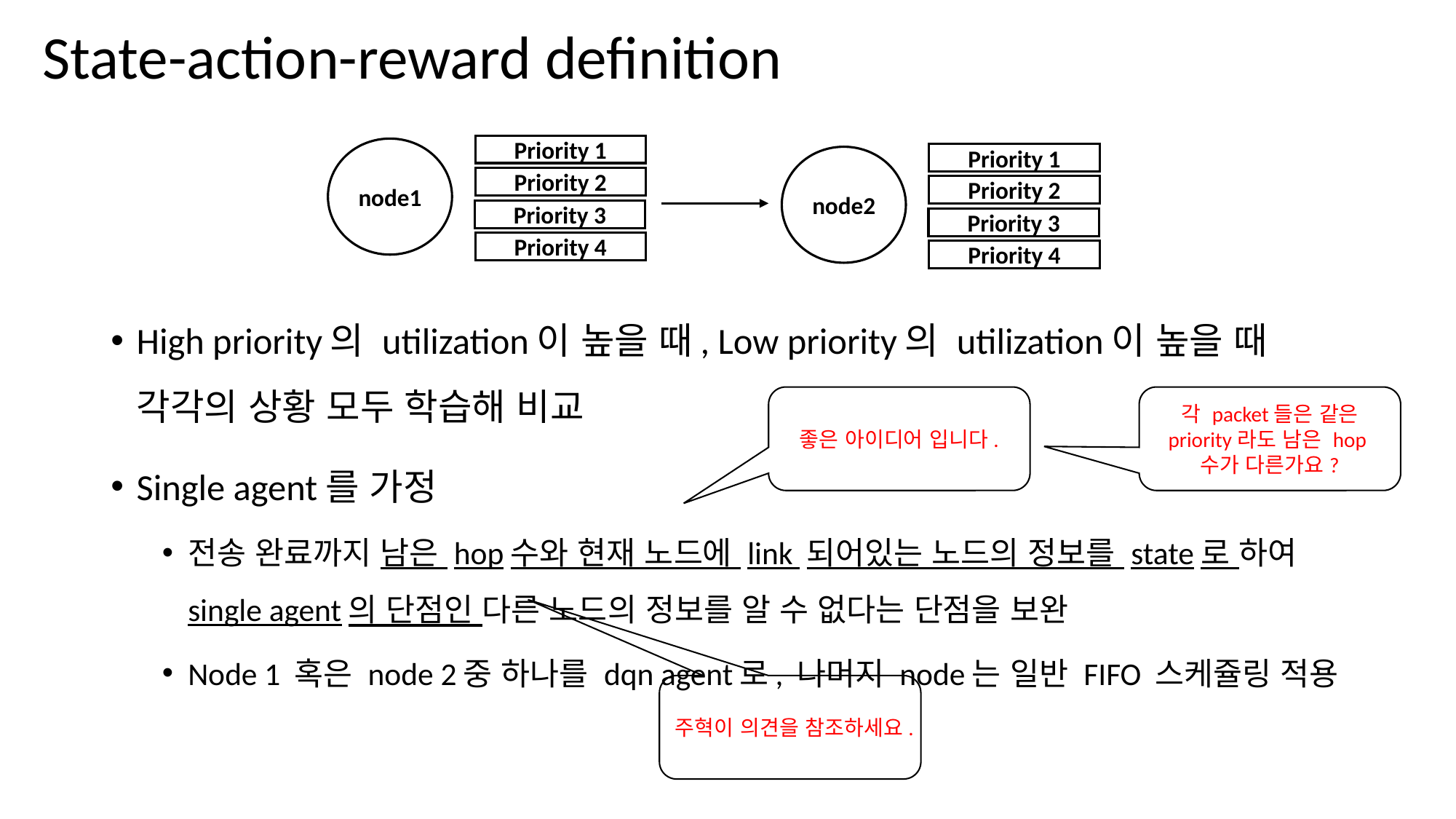

# State-action-reward definition
Priority 1
node1
Priority 1
node2
Priority 2
Priority 2
Priority 3
Priority 3
Priority 4
Priority 4
High priority의 utilization이 높을 때, Low priority의 utilization이 높을 때 각각의 상황 모두 학습해 비교
Single agent를 가정
전송 완료까지 남은 hop수와 현재 노드에 link 되어있는 노드의 정보를 state로 하여 single agent의 단점인 다른 노드의 정보를 알 수 없다는 단점을 보완
Node 1 혹은 node 2중 하나를 dqn agent로, 나머지 node는 일반 FIFO 스케쥴링 적용
각 packet들은 같은 priority라도 남은 hop수가 다른가요?
좋은 아이디어 입니다.
주혁이 의견을 참조하세요.